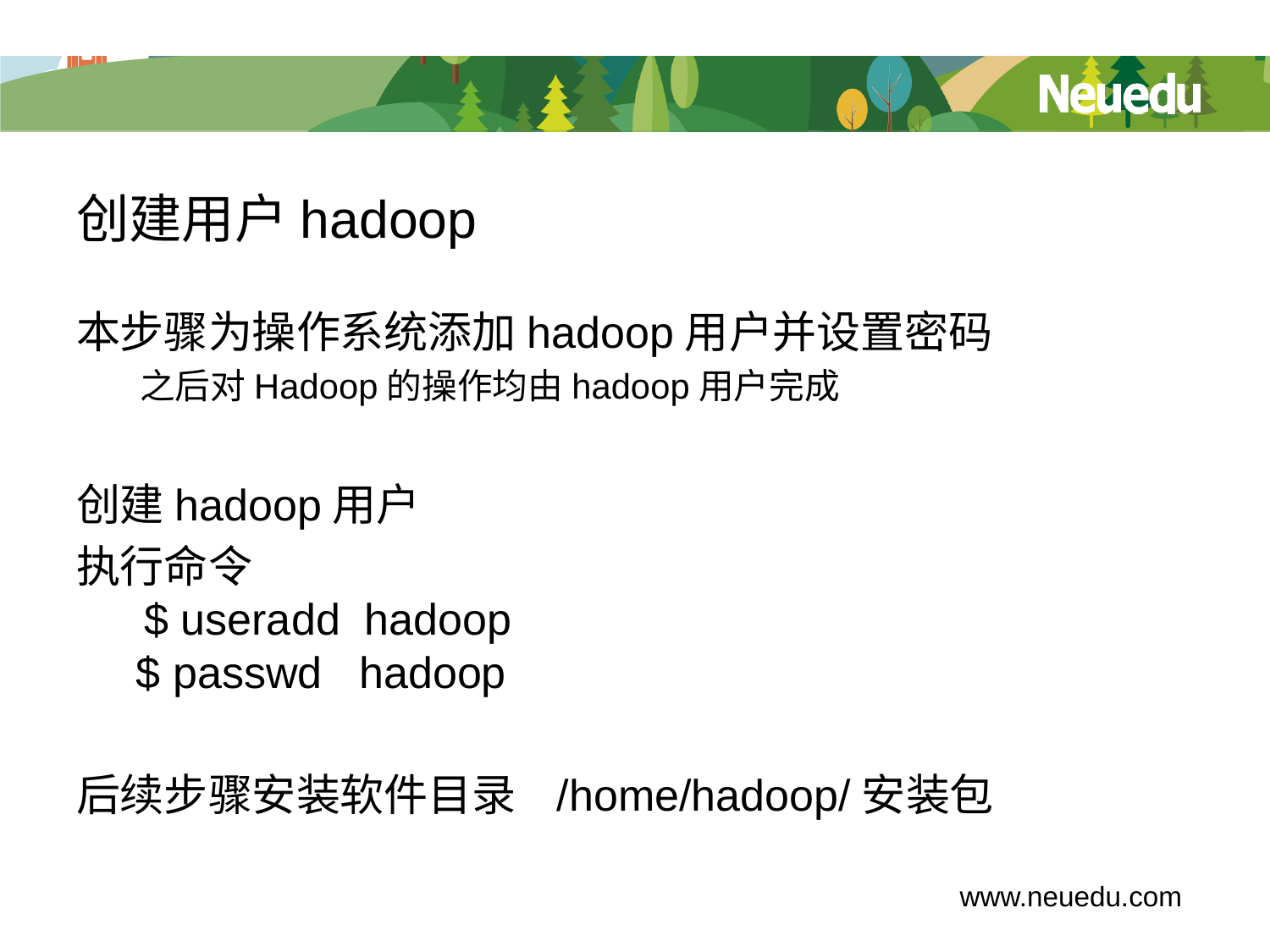

# 创建用户hadoop
本步骤为操作系统添加hadoop用户并设置密码
之后对Hadoop的操作均由hadoop用户完成

创建hadoop用户
执行命令
 $ useradd  hadoop
 $ passwd   hadoop

后续步骤安装软件目录   /home/hadoop/安装包